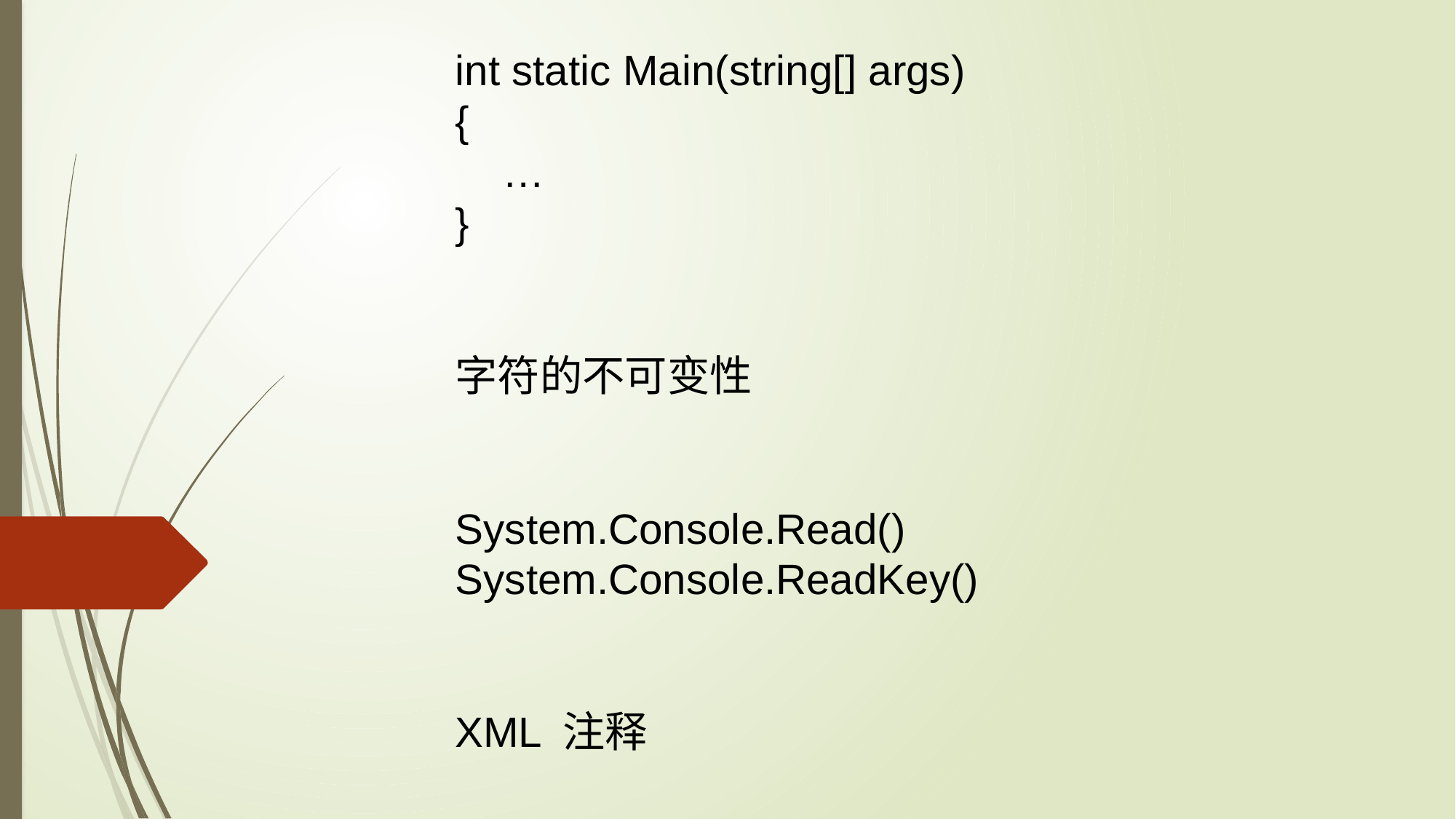

int static Main(string[] args)
{
    …
}

字符的不可变性

System.Console.Read()
System.Console.ReadKey()

XML 注释